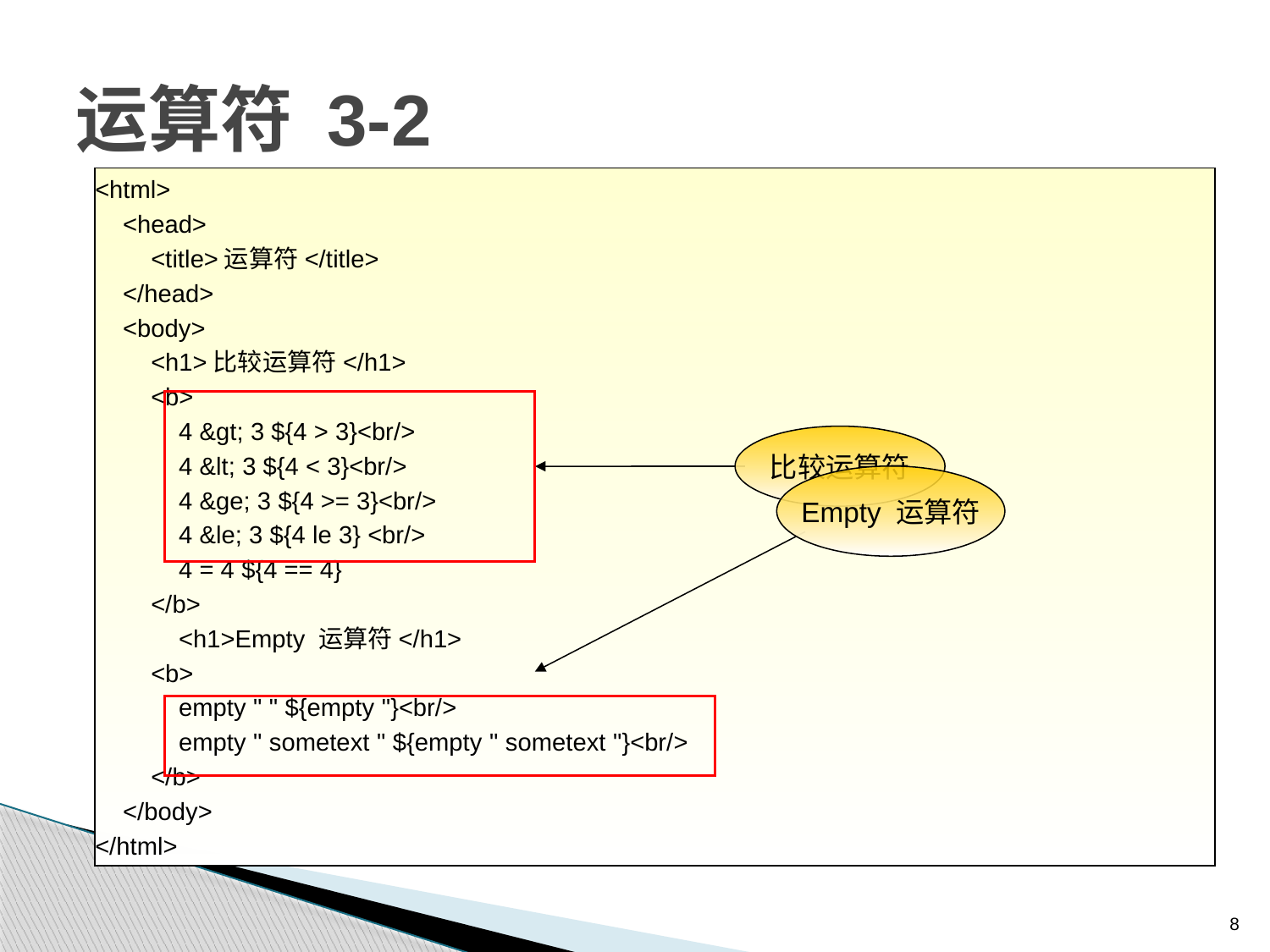

# 运算符 3-2
<html>
    <head>
        <title>运算符</title>
    </head>
    <body>
        <h1>比较运算符</h1>
        <b>
            4 &gt; 3 ${4 > 3}<br/>
            4 &lt; 3 ${4 < 3}<br/>
            4 &ge; 3 ${4 >= 3}<br/>
            4 &le; 3 ${4 le 3} <br/>
            4 = 4 ${4 == 4}
        </b>
            <h1>Empty 运算符</h1>
        <b>
            empty " " ${empty "}<br/>
            empty " sometext " ${empty " sometext "}<br/>
        </b>
    </body>
</html>

比较运算符
Empty 运算符

8